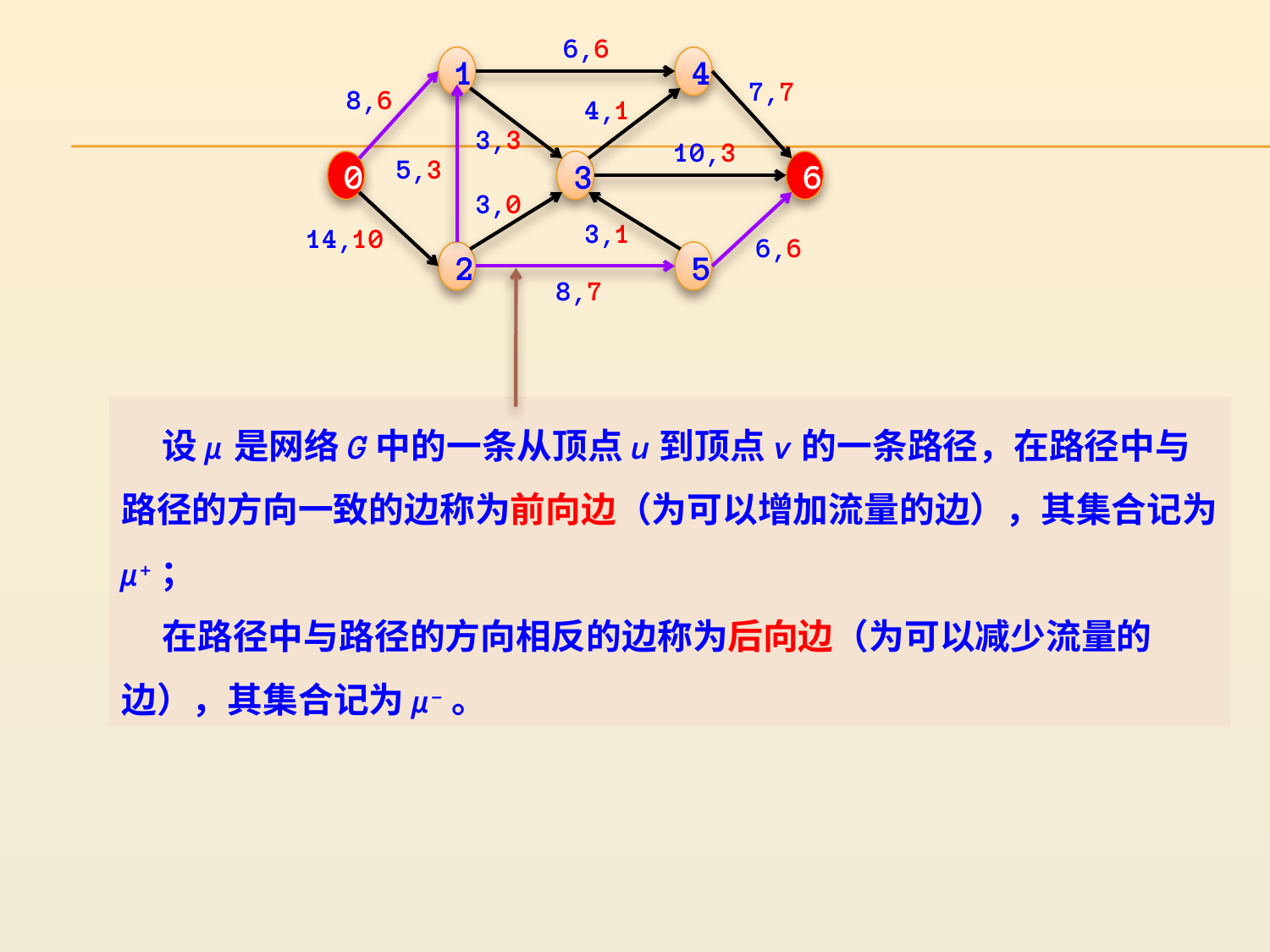

6,6
1
4
7,7
8,6
4,1
3,3
10,3
0
5,3
3
6
3,0
3,1
14,10
6,6
2
5
8,7
    设μ是网络G中的一条从顶点u到顶点v的一条路径，在路径中与路径的方向一致的边称为前向边（为可以增加流量的边），其集合记为μ+；
    在路径中与路径的方向相反的边称为后向边（为可以减少流量的边），其集合记为μ-。